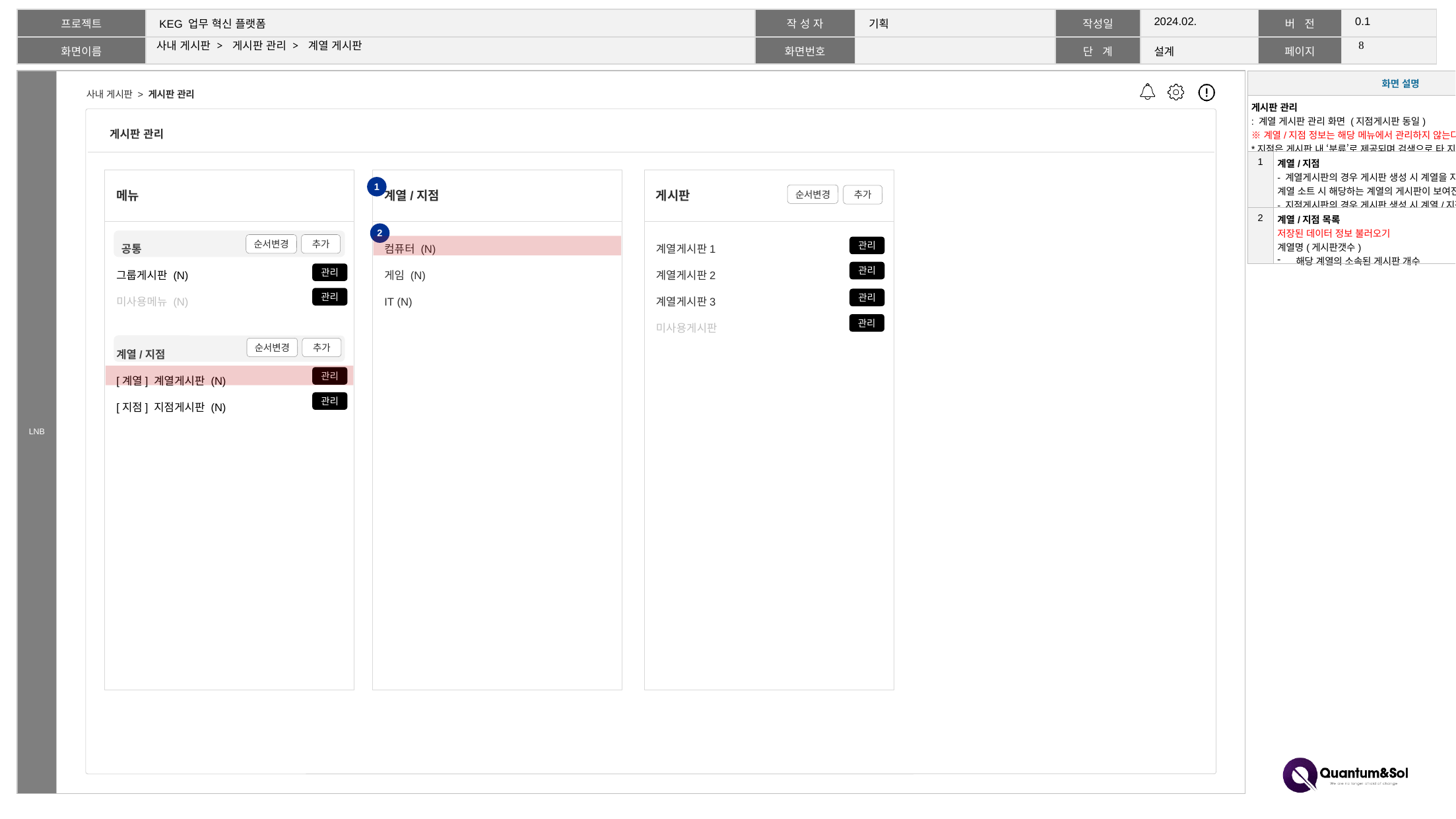

8

# 사내 게시판 > 게시판 관리 > 계열 게시판
| 화면 설명 |  |
| --- | --- |
| 게시판 관리 : 계열 게시판 관리 화면 (지점게시판 동일) ※계열/지점 정보는 해당 메뉴에서 관리하지 않는다 \*지점은 게시판 내 ‘분류’로 제공되며 검색으로 타 지점 확인 가능 |  |
| 1 | 계열/지점 - 계열게시판의 경우 게시판 생성 시 계열을 지정한다 계열 소트 시 해당하는 계열의 게시판이 보여진다 - 지점게시판의 경우 게시판 생성 시 계열/지점을 지정ㅎ안다 |
| 2 | 계열/지점 목록 저장된 데이터 정보 불러오기 계열명(게시판갯수) 해당 계열의 소속된 게시판 개수 |
사내 게시판 > 게시판 관리
게시판 관리
계열/지점
게시판
메뉴
1
순서변경
추가
 공통
그룹게시판 (N)
미사용메뉴 (N)

계열/지점
[계열] 계열게시판 (N)
[지점] 지점게시판 (N)

컴퓨터 (N)
게임 (N)
IT (N)
계열게시판1
계열게시판2
계열게시판3
미사용게시판
2

순서변경
추가

관리
관리
관리
관리
관리
관리

순서변경
추가

관리
관리